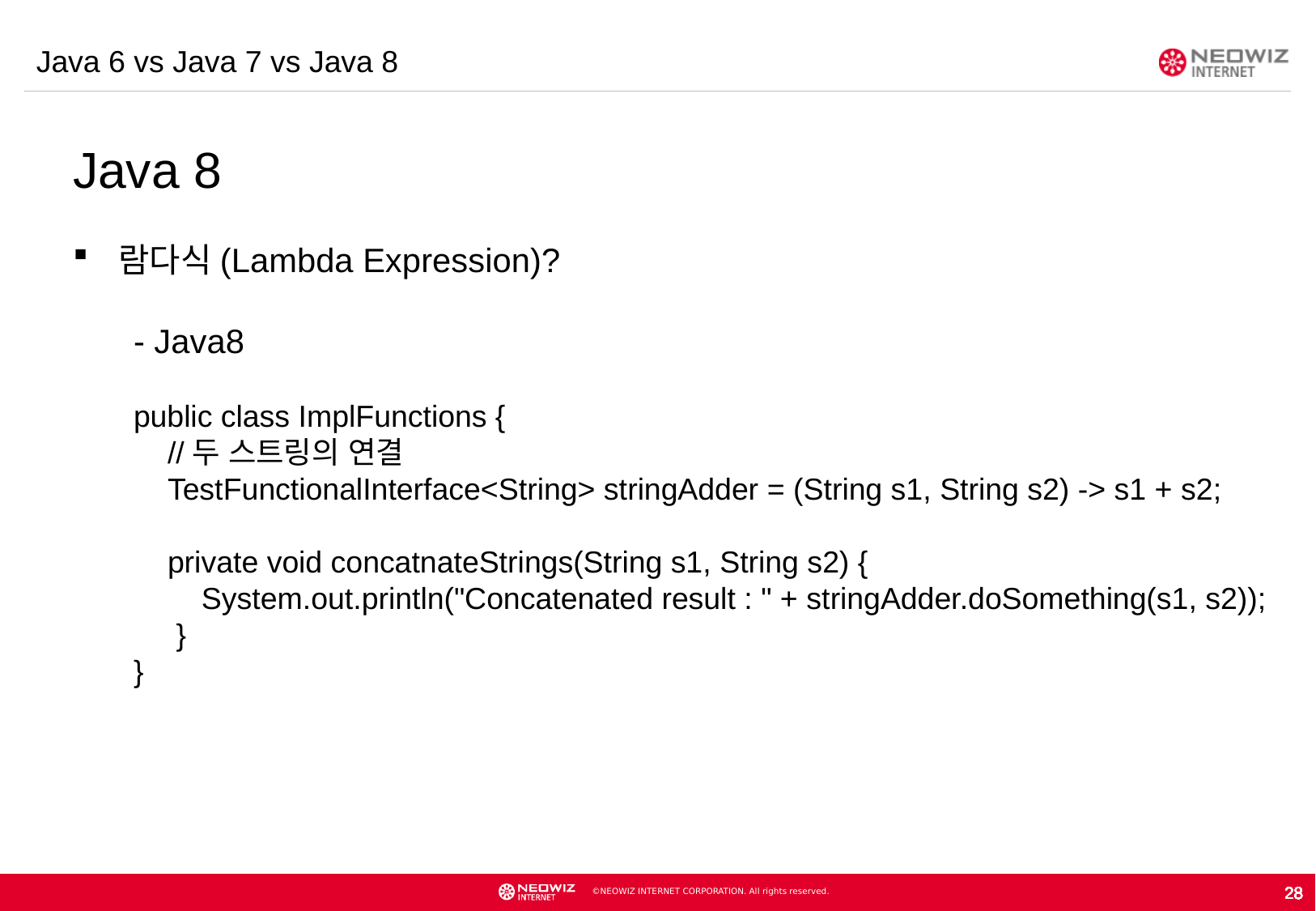

Java 6 vs Java 7 vs Java 8

Java 8

람다식(Lambda Expression)?

- Java8

public class ImplFunctions {
    //두 스트링의 연결
    TestFunctionalInterface<String> stringAdder = (String s1, String s2) -> s1 + s2;

    private void concatnateStrings(String s1, String s2) {
        System.out.println("Concatenated result : " + stringAdder.doSomething(s1, s2));
     }
}
28
28
28
28
28
28
28
28
28
28
28
28
28
28
28
28
28
28